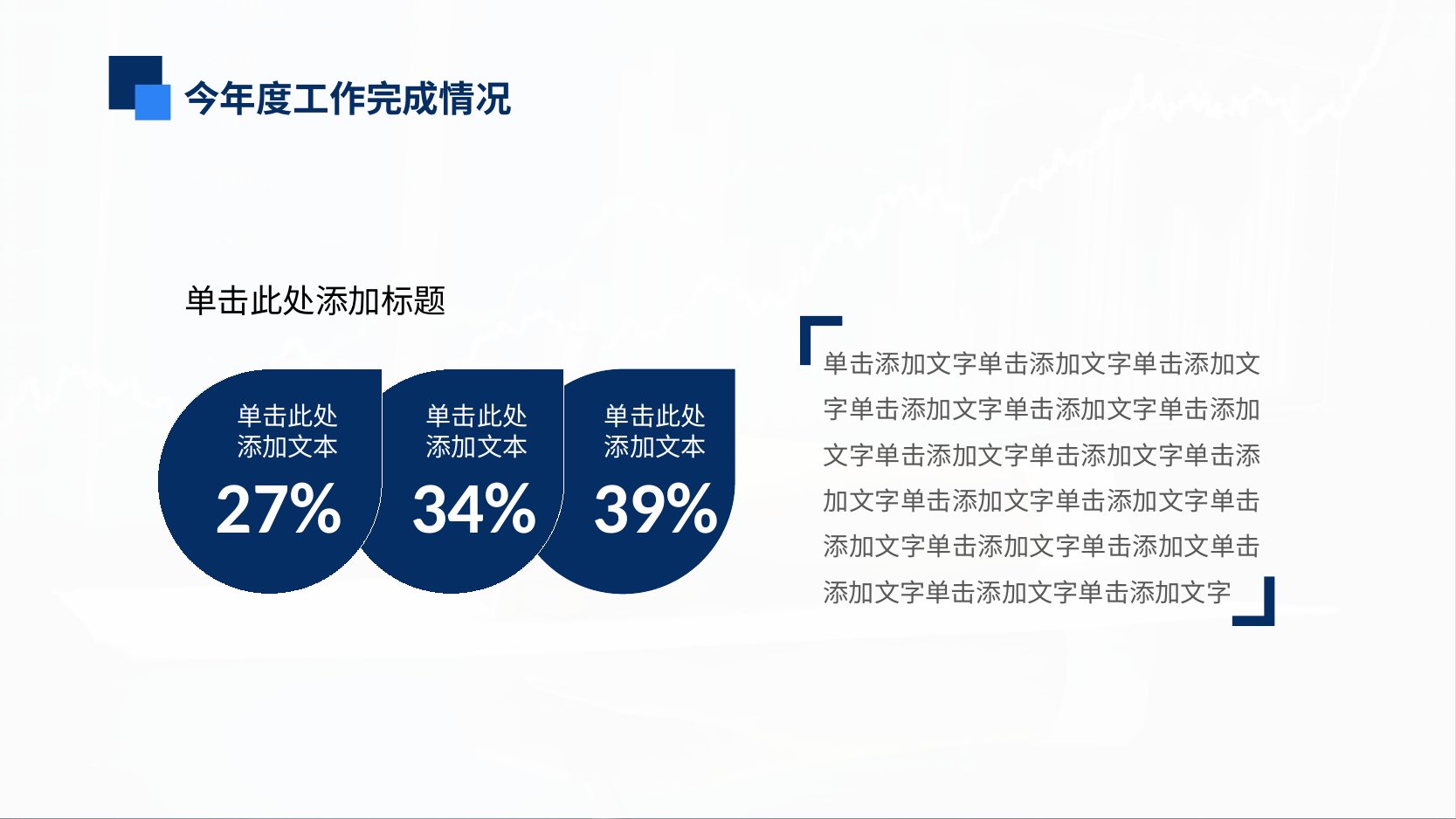

今年度工作完成情况

单击此处添加标题

单击添加文字单击添加文字单击添加文字单击添加文字单击添加文字单击添加文字单击添加文字单击添加文字单击添加文字单击添加文字单击添加文字单击添加文字单击添加文字单击添加文单击添加文字单击添加文字单击添加文字

单击此处添加文本
27%

单击此处添加文本
34%

单击此处添加文本
39%